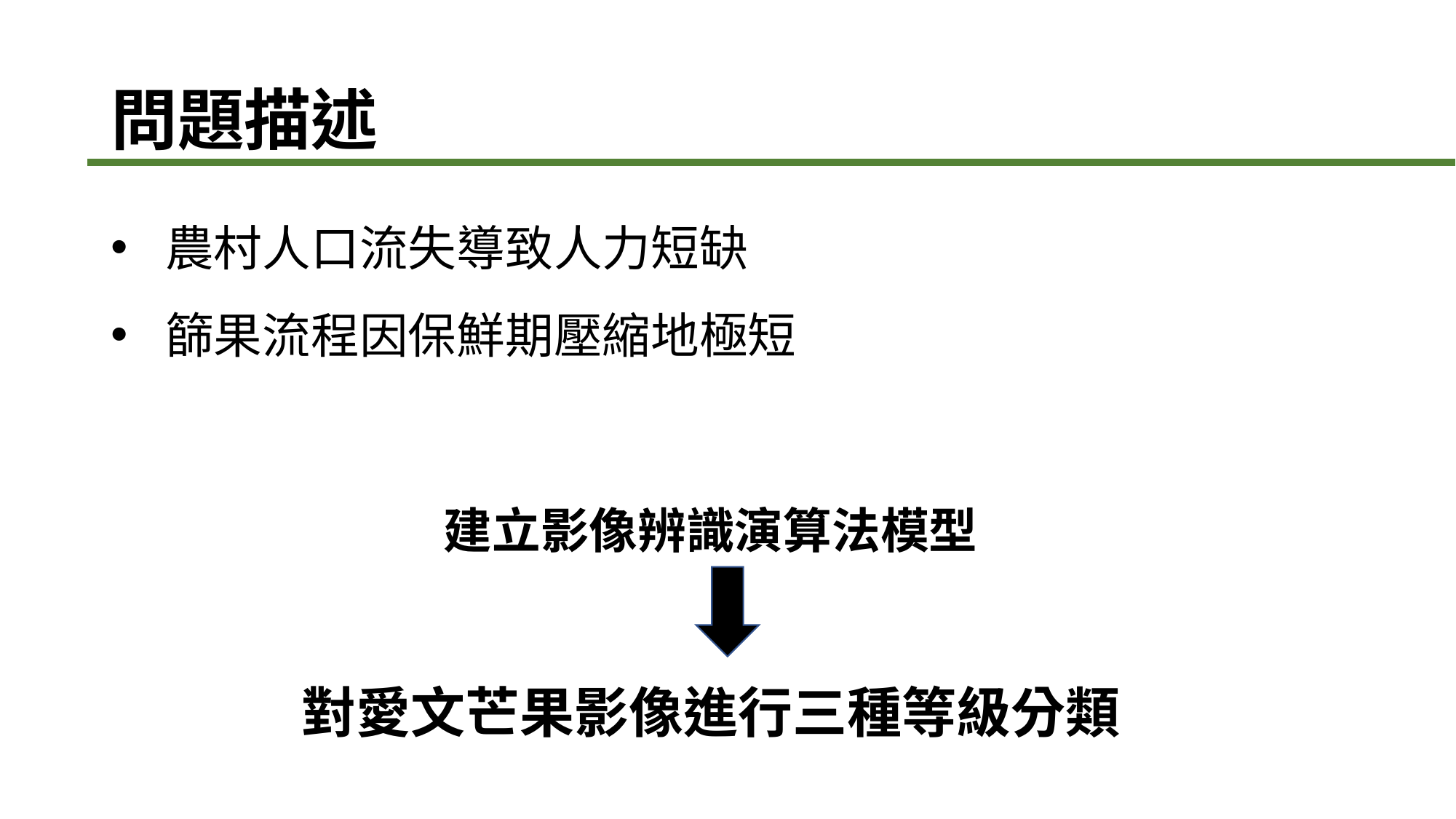

# 問題描述
農村人口流失導致人力短缺
篩果流程因保鮮期壓縮地極短

建立影像辨識演算法模型

對愛文芒果影像進行三種等級分類